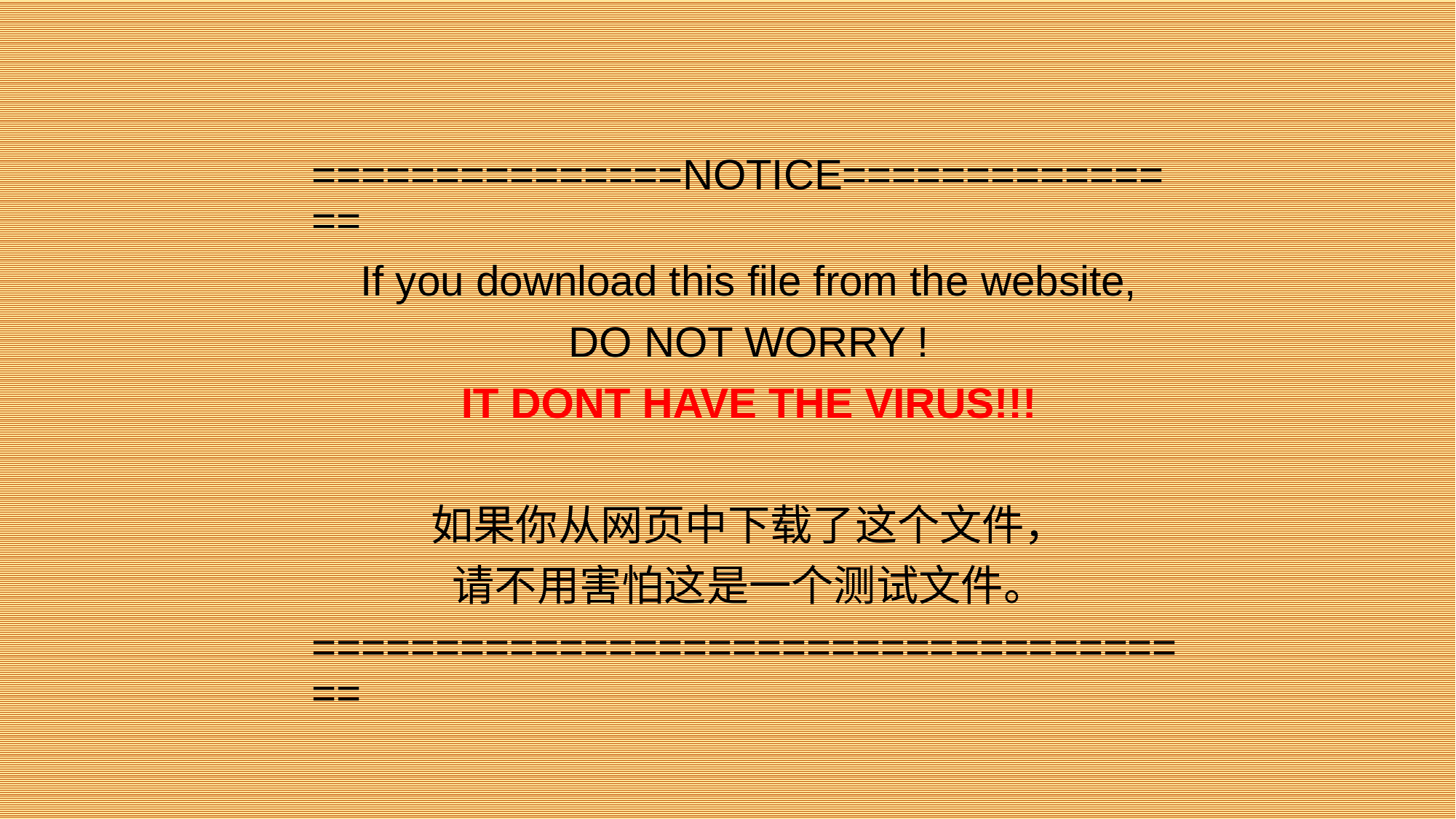

===============NOTICE===============
If you download this file from the website,
DO NOT WORRY !
IT DONT HAVE THE VIRUS!!!

如果你从网页中下载了这个文件，
请不用害怕这是一个测试文件。
=====================================